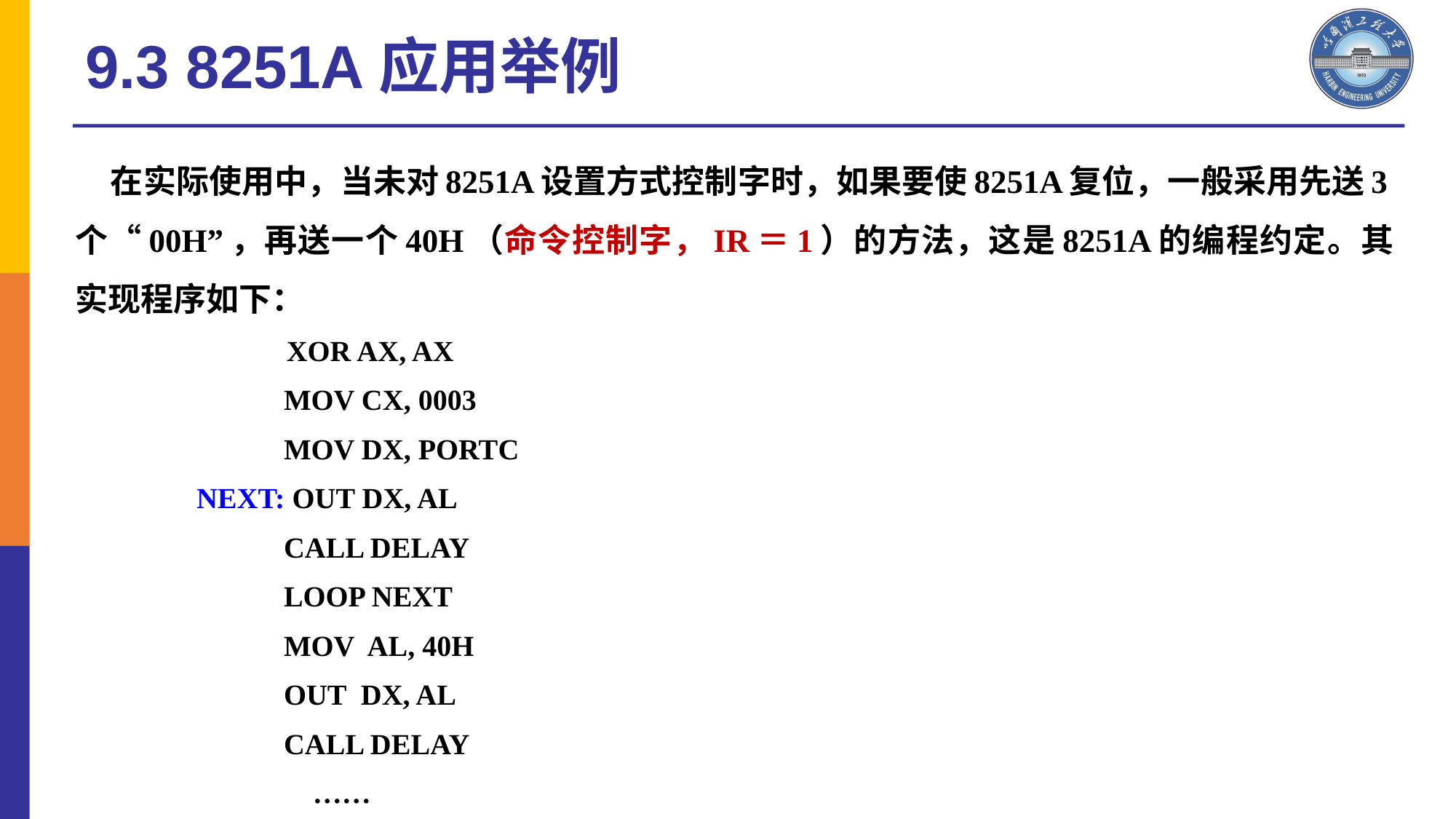

9.3 8251A应用举例
       在实际使用中，当未对8251A设置方式控制字时，如果要使8251A复位，一般采用先送3个“00H”，再送一个40H（命令控制字，IR＝1）的方法，这是8251A的编程约定。其实现程序如下：
               XOR AX, AX
            MOV CX, 0003
            MOV DX, PORTC
NEXT: OUT DX, AL
            CALL DELAY
            LOOP NEXT
            MOV  AL, 40H
            OUT  DX, AL
            CALL DELAY
                ……